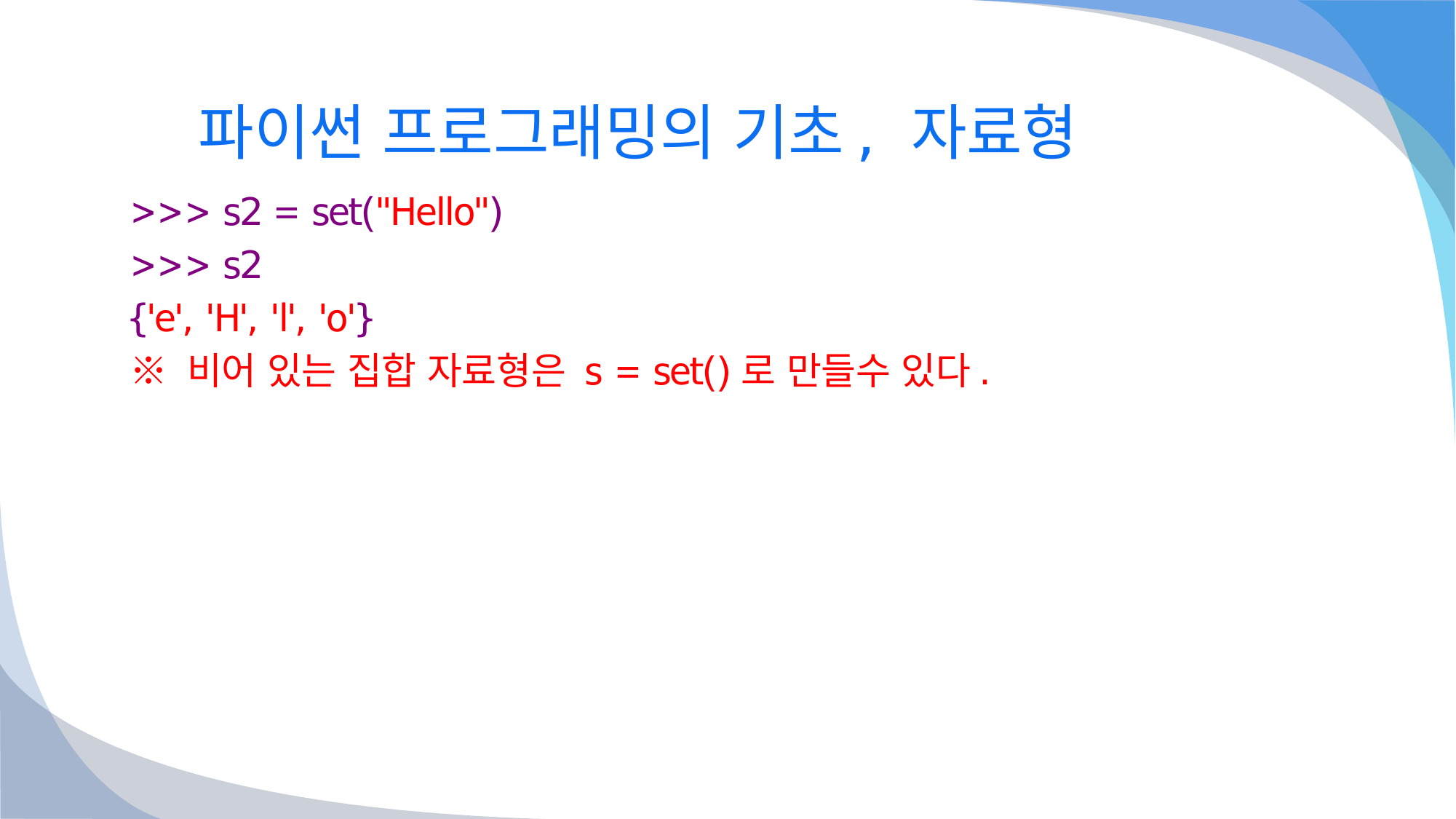

# 파이썬 프로그래밍의 기초, 자료형
>>> s2 = set("Hello")
>>> s2
{'e', 'H', 'l', 'o'}
※ 비어 있는 집합 자료형은 s = set()로 만들수 있다.